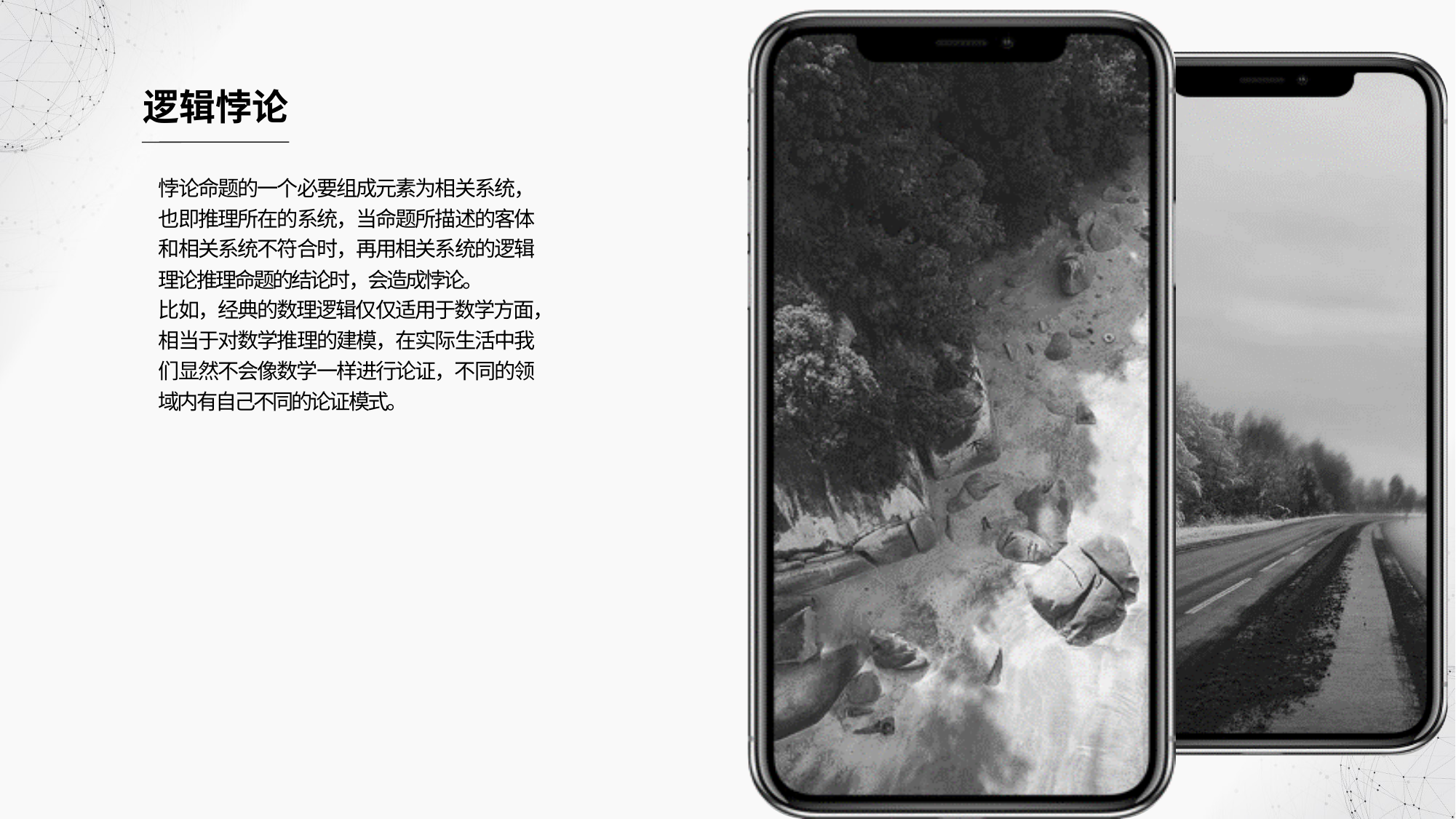

逻辑悖论
悖论命题的一个必要组成元素为相关系统，也即推理所在的系统，当命题所描述的客体和相关系统不符合时，再用相关系统的逻辑理论推理命题的结论时，会造成悖论。
比如，经典的数理逻辑仅仅适用于数学方面，相当于对数学推理的建模，在实际生活中我们显然不会像数学一样进行论证，不同的领域内有自己不同的论证模式。